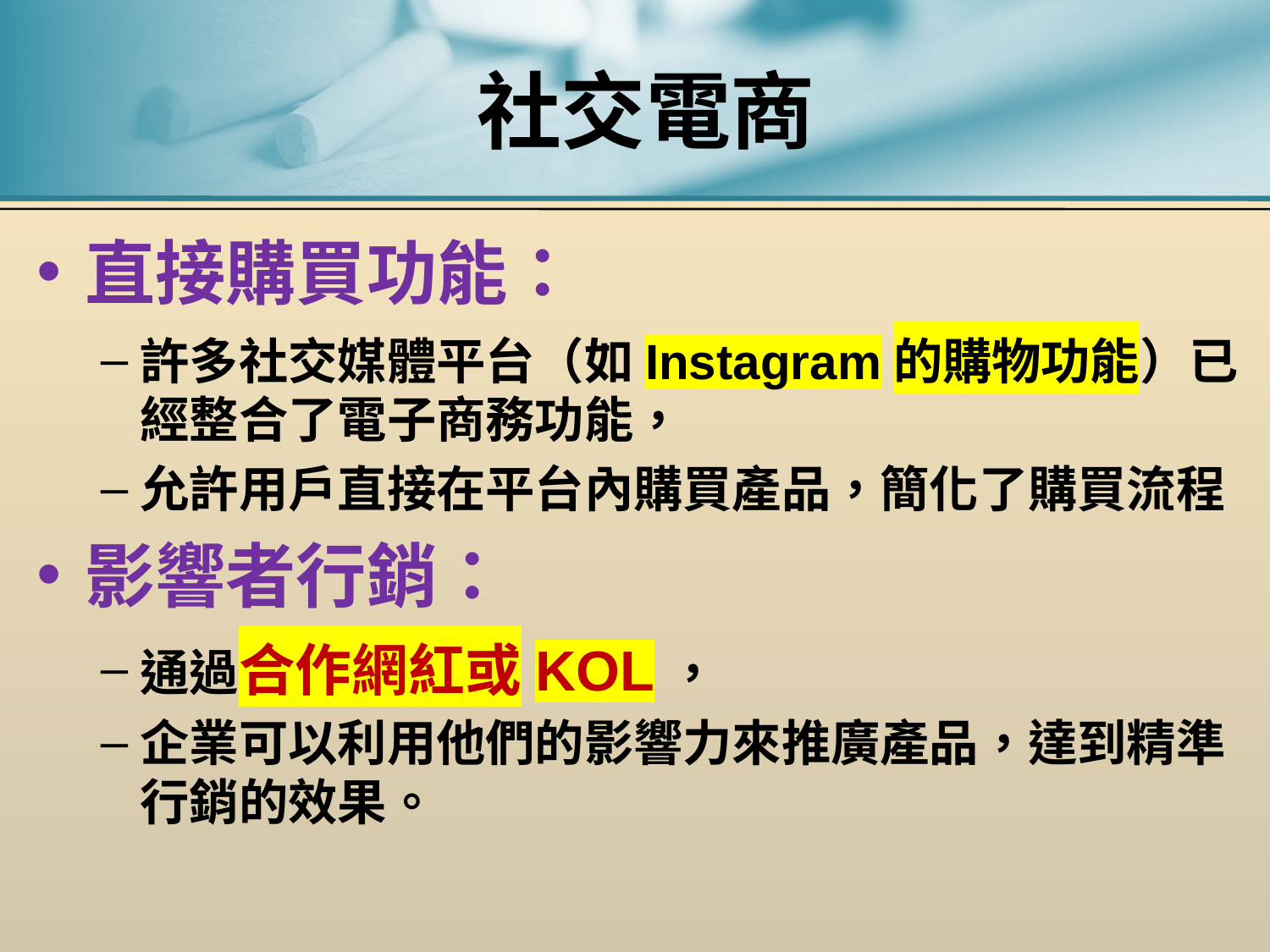

# 社交電商
直接購買功能：
許多社交媒體平台（如Instagram的購物功能）已經整合了電子商務功能，
允許用戶直接在平台內購買產品，簡化了購買流程
影響者行銷：
通過合作網紅或KOL，
企業可以利用他們的影響力來推廣產品，達到精準行銷的效果。